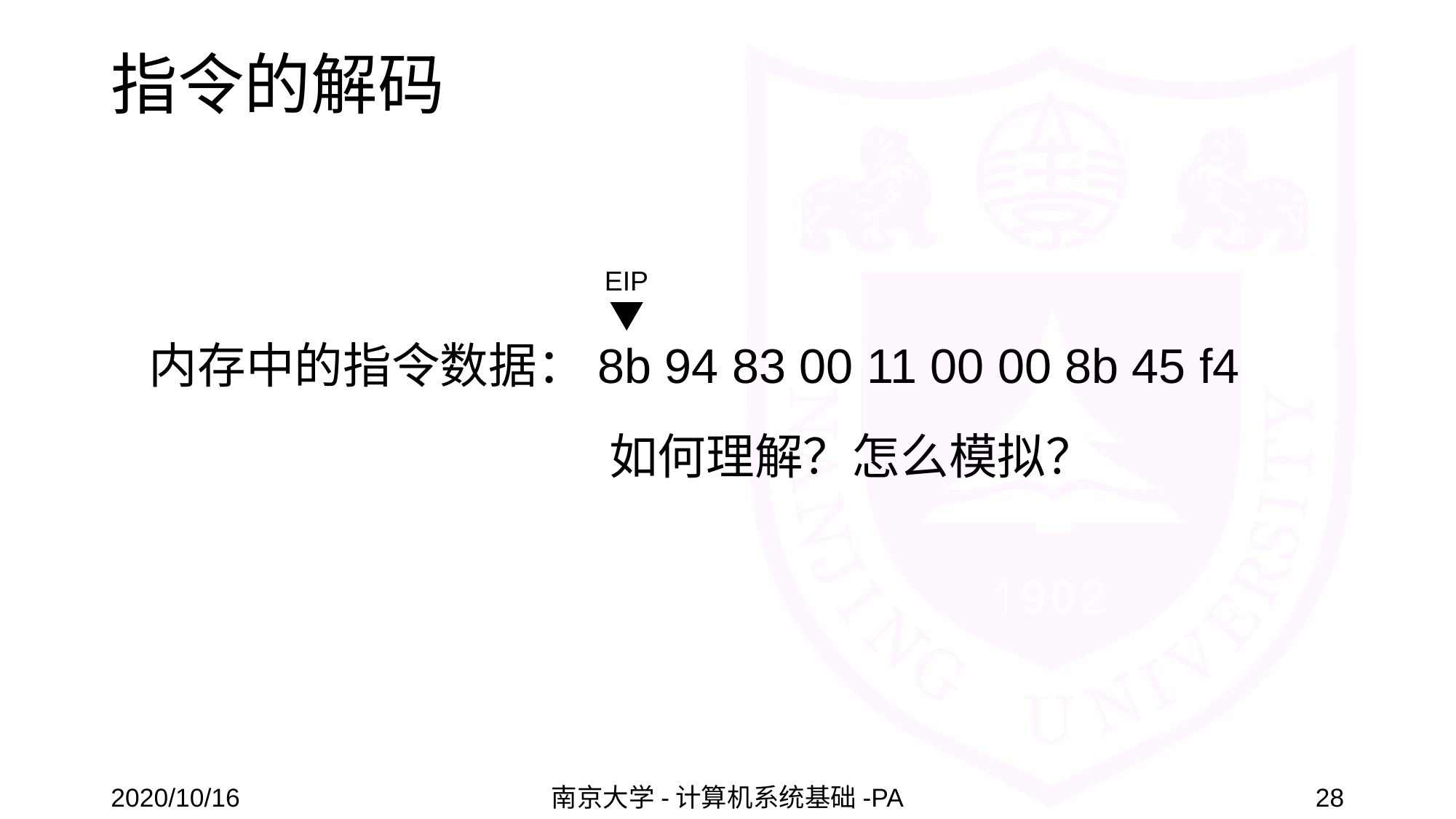

# 指令的解码
EIP

内存中的指令数据：8b 94 83 00 11 00 00 8b 45 f4
如何理解？怎么模拟？
2020/10/16
南京大学-计算机系统基础-PA
28